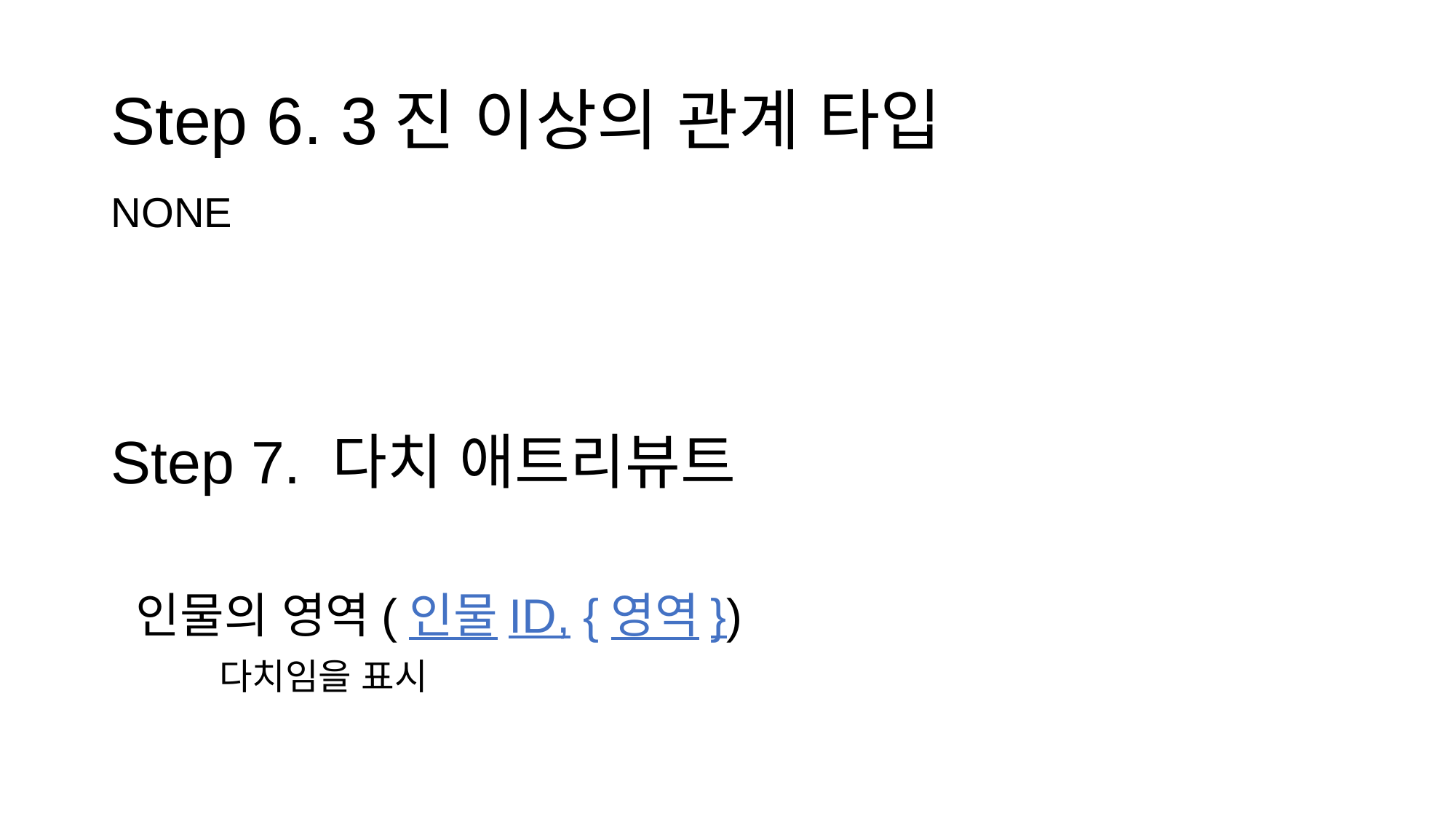

# Step 6. 3진 이상의 관계 타입
NONE

Step 7. 다치 애트리뷰트

 인물의 영역(인물ID, {영역})
				다치임을 표시